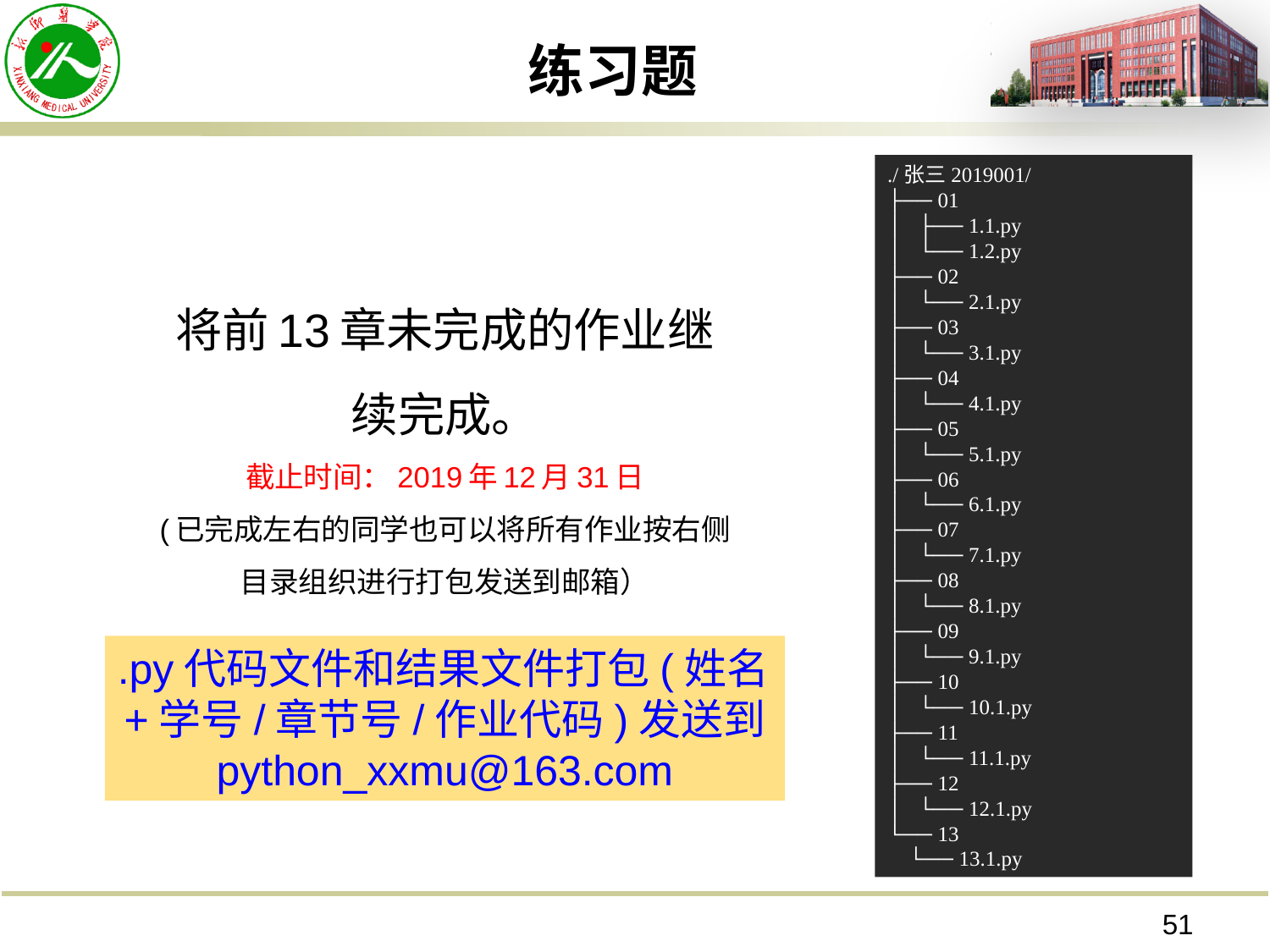

# 练习题
./张三2019001/
├── 01
│   ├── 1.1.py
│   └── 1.2.py
├── 02
│   └── 2.1.py
├── 03
│   └── 3.1.py
├── 04
│   └── 4.1.py
├── 05
│   └── 5.1.py
├── 06
│   └── 6.1.py
├── 07
│   └── 7.1.py
├── 08
│   └── 8.1.py
├── 09
│   └── 9.1.py
├── 10
│   └── 10.1.py
├── 11
│   └── 11.1.py
├── 12
│   └── 12.1.py
└── 13
    └── 13.1.py
将前13章未完成的作业继续完成。
截止时间：2019年12月31日
(已完成左右的同学也可以将所有作业按右侧目录组织进行打包发送到邮箱）
.py代码文件和结果文件打包(姓名+学号/章节号/作业代码)发送到
python_xxmu@163.com
51